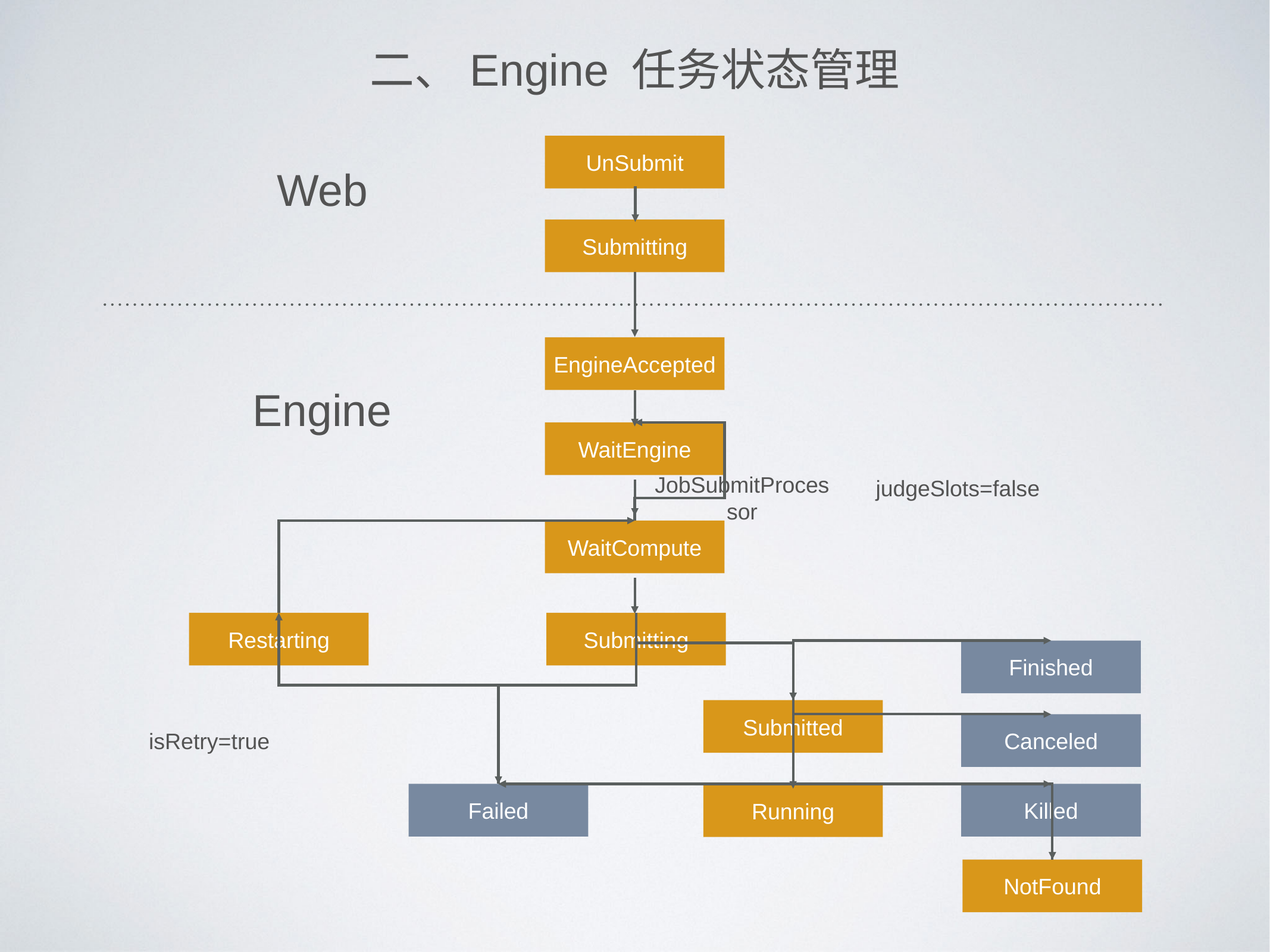

二、Engine 任务状态管理
UnSubmit
Web

Submitting

EngineAccepted
Engine

WaitEngine
judgeSlots=false

JobSubmitProcessor
WaitCompute

Restarting
Submitting
Finished
Submitted
Canceled
isRetry=true

Failed
Killed
Running
NotFound